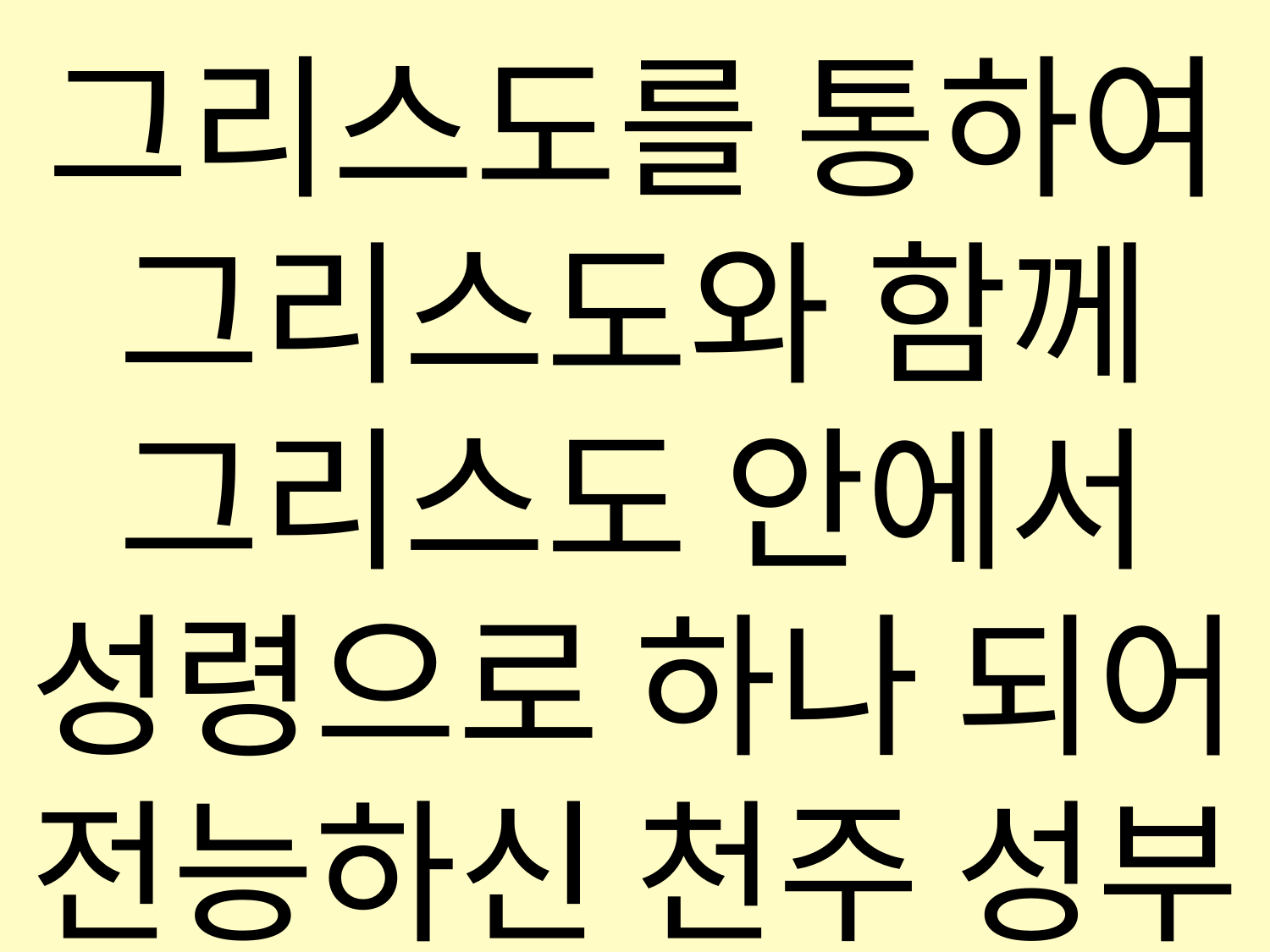

그리스도를 통하여
그리스도와 함께
그리스도 안에서
성령으로 하나 되어
전능하신 천주 성부